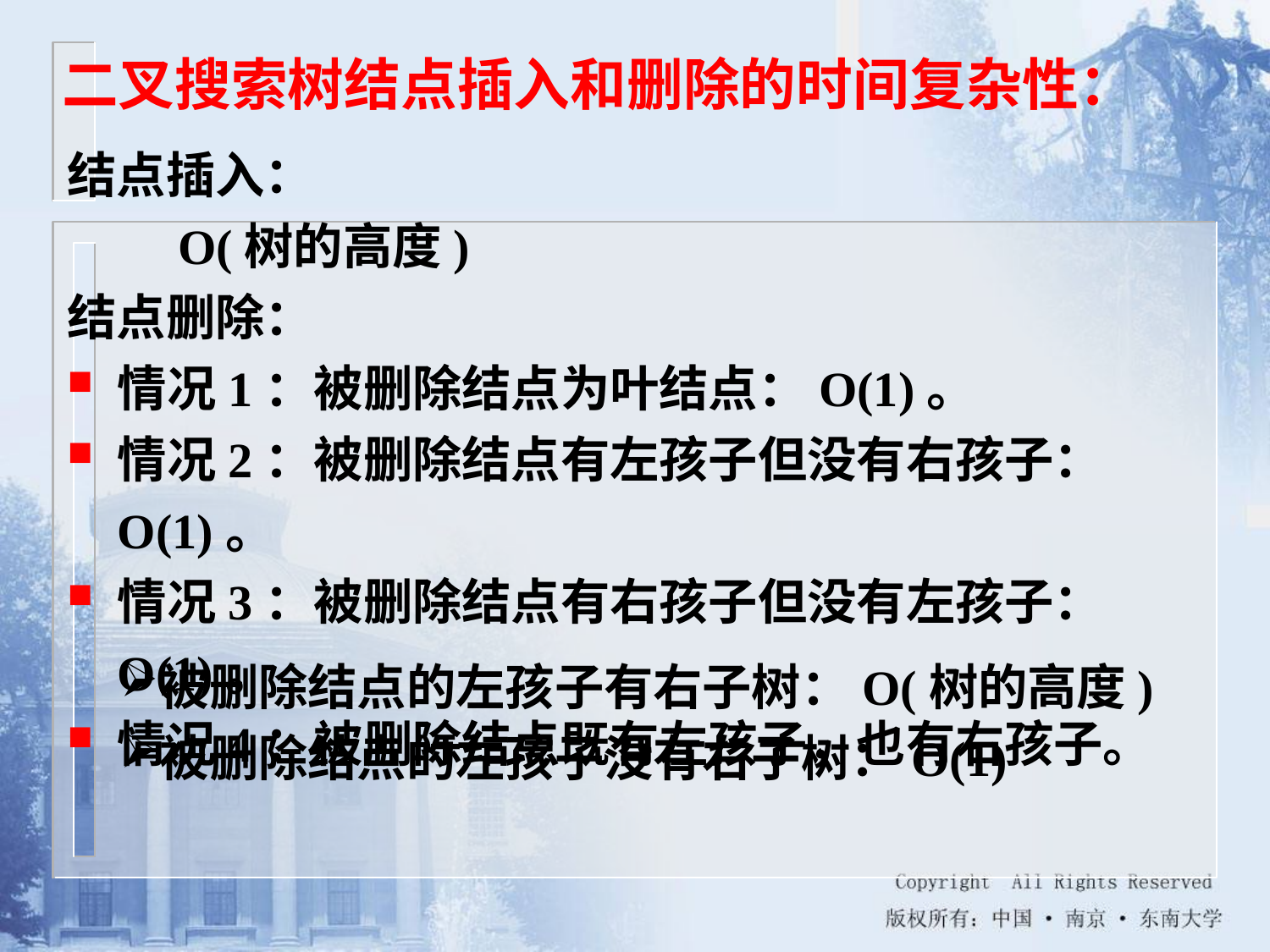

二叉搜索树结点插入和删除的时间复杂性：
结点插入：
         O(树的高度)
结点删除：
情况1：被删除结点为叶结点：O(1)。
情况2：被删除结点有左孩子但没有右孩子：O(1)。
情况3：被删除结点有右孩子但没有左孩子：O(1)。
情况4：被删除结点既有左孩子，也有右孩子。
被删除结点的左孩子有右子树：O(树的高度)
被删除结点的左孩子没有右子树：O(1)